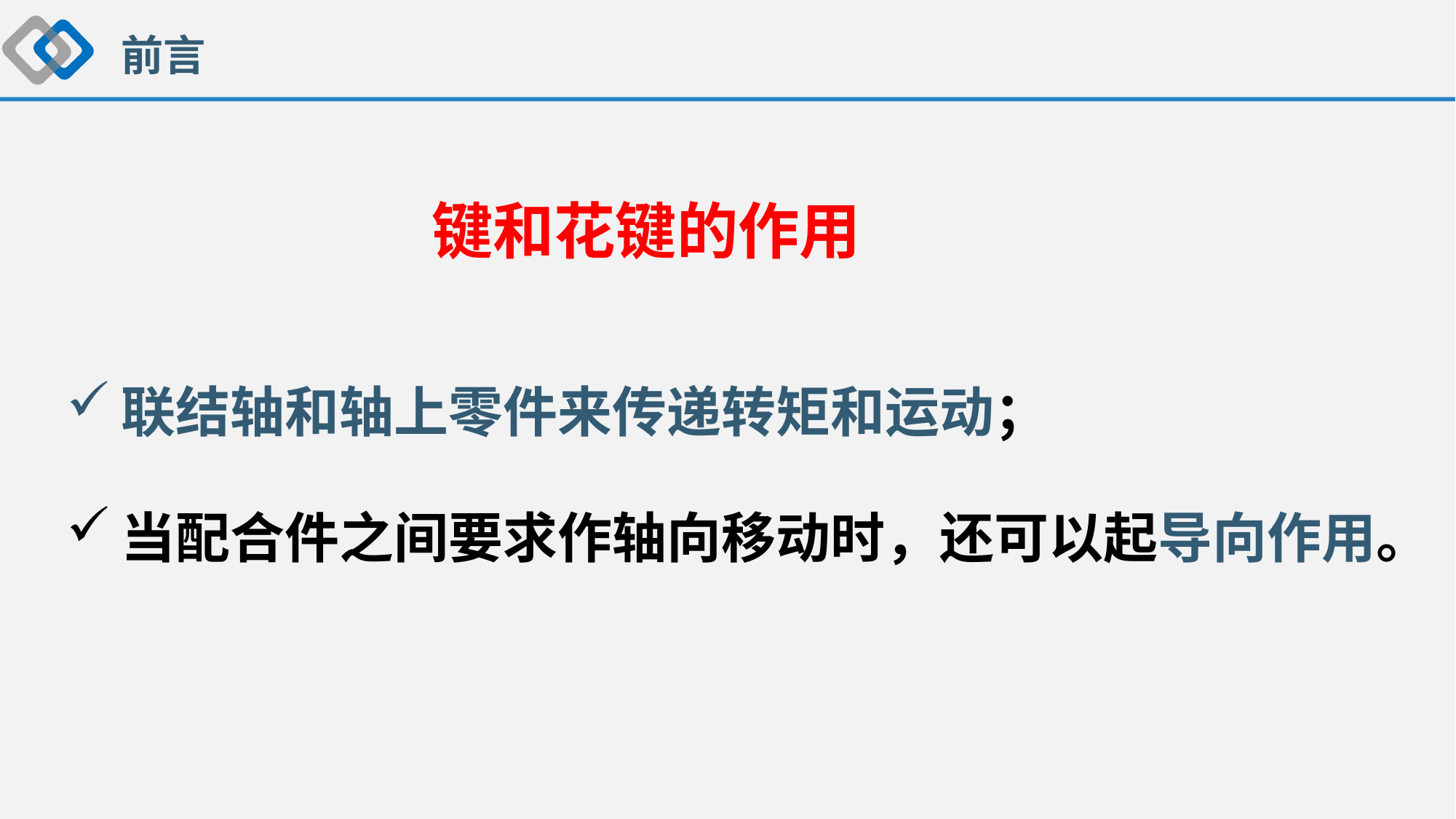

前言
# 键和花键的作用
联结轴和轴上零件来传递转矩和运动；
当配合件之间要求作轴向移动时，还可以起导向作用。